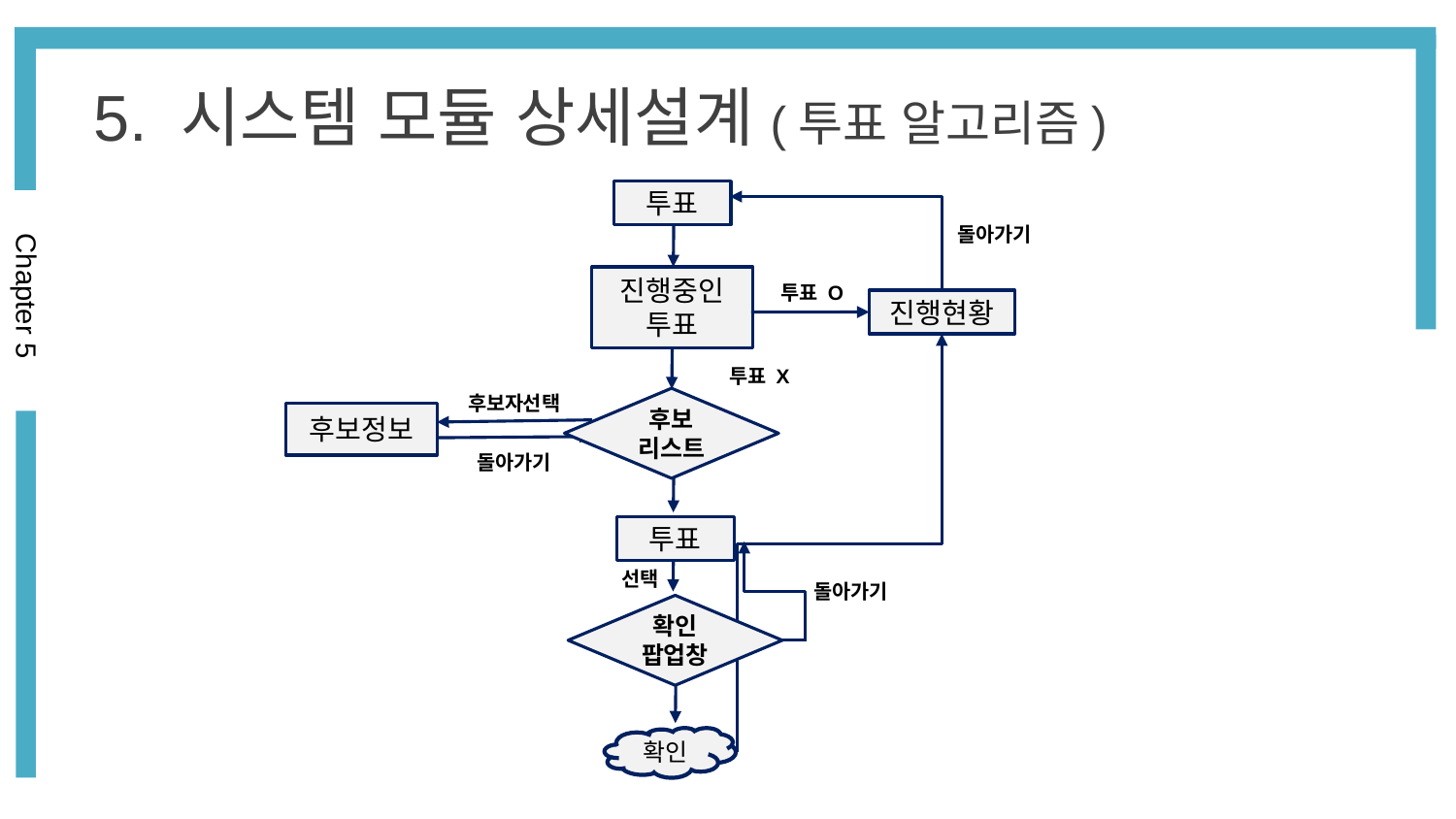

5. 시스템 모듈 상세설계(투표 알고리즘)

투표
돌아가기
진행중인
투표
Chapter 5
투표 O
진행현황
투표 X
후보
리스트
후보자선택
후보정보

돌아가기
투표
선택
돌아가기
확인
팝업창
확인